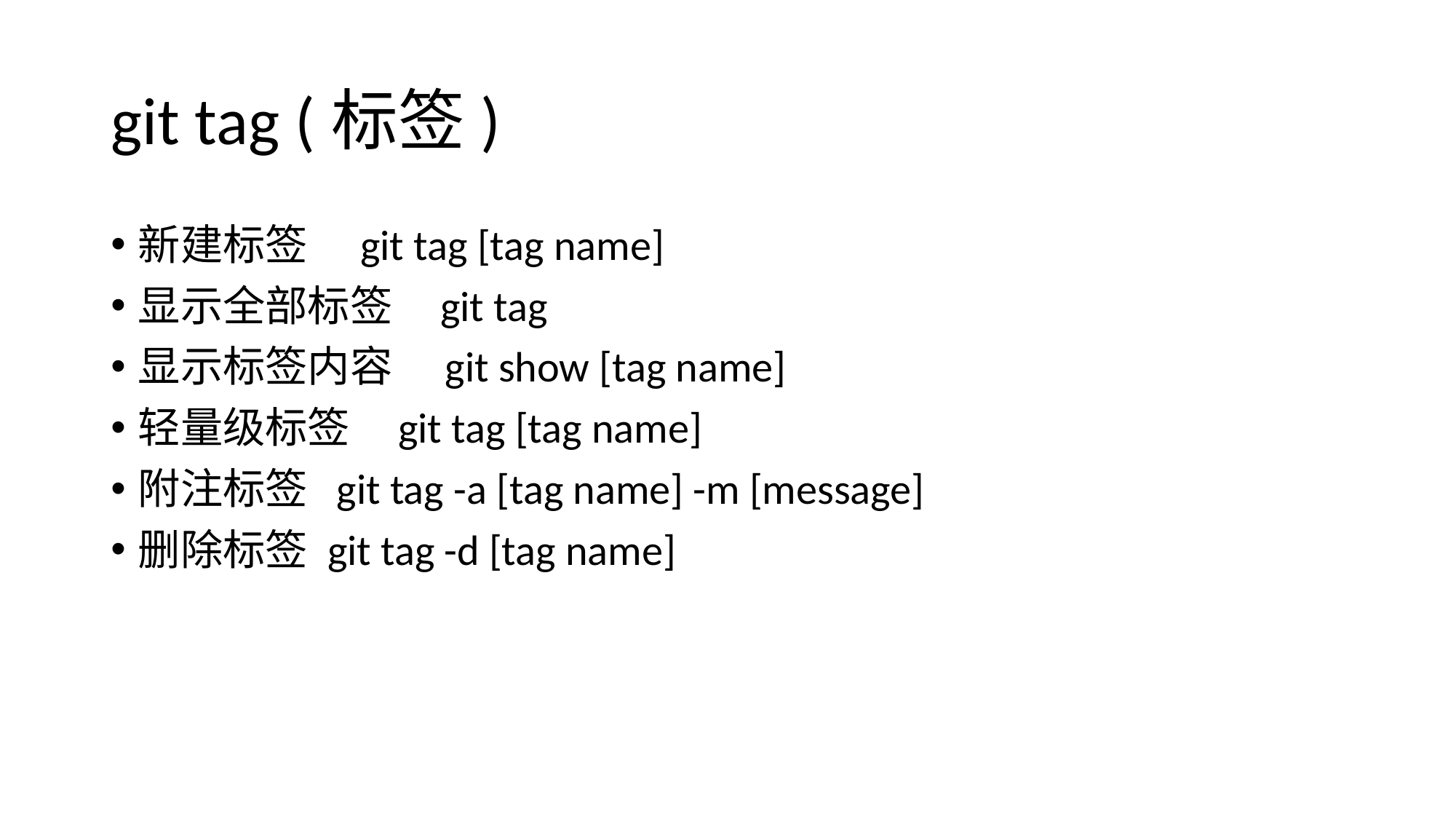

# git tag (标签)
新建标签　git tag [tag name]
显示全部标签    git tag
显示标签内容　git show [tag name]
轻量级标签    git tag [tag name]
附注标签  git tag -a [tag name] -m [message]
删除标签 git tag -d [tag name]